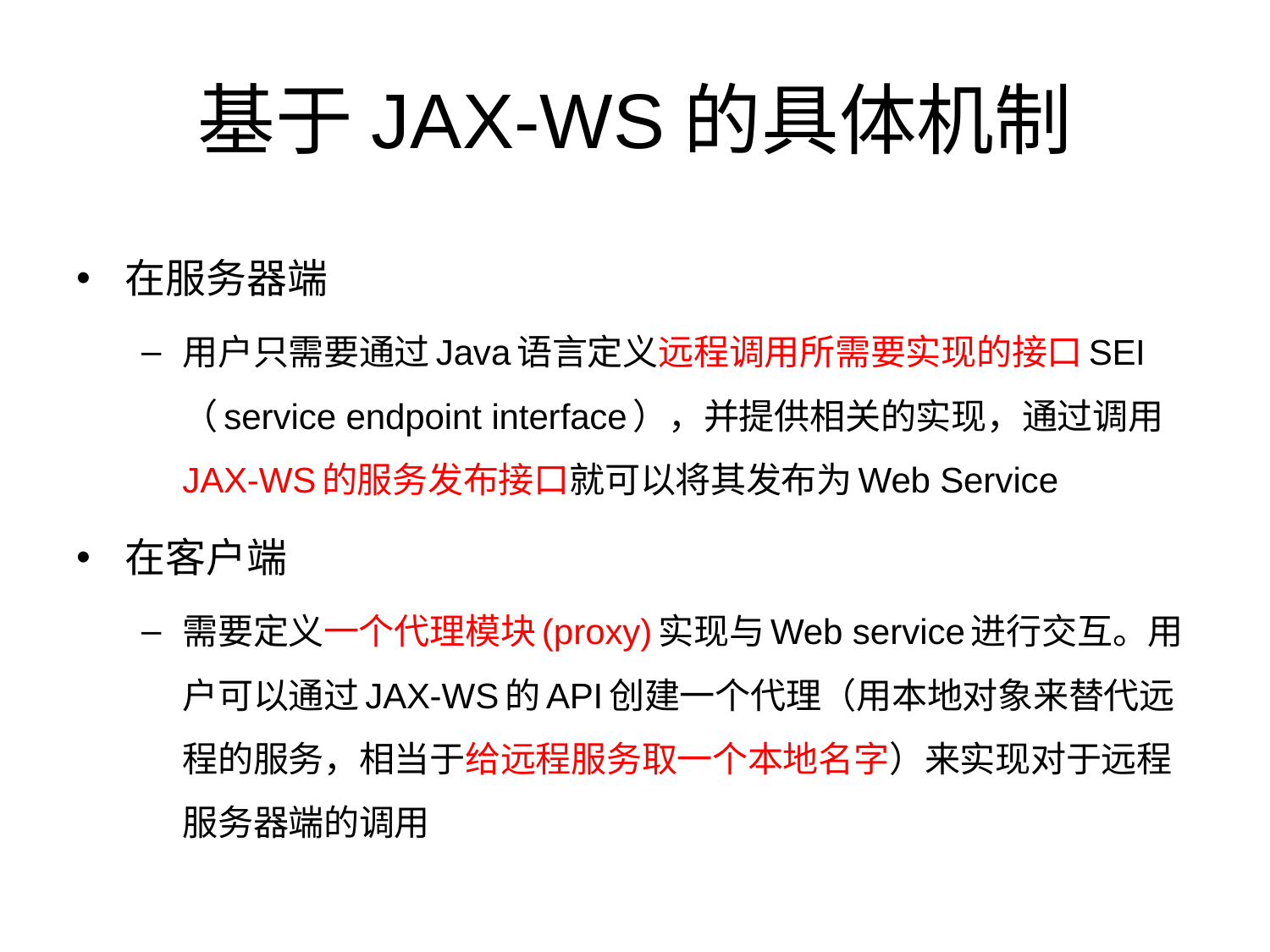

# 基于JAX-WS的具体机制
在服务器端
用户只需要通过Java语言定义远程调用所需要实现的接口SEI（service endpoint interface），并提供相关的实现，通过调用JAX-WS的服务发布接口就可以将其发布为Web Service
在客户端
需要定义一个代理模块(proxy)实现与Web service进行交互。用户可以通过JAX-WS的API创建一个代理（用本地对象来替代远程的服务，相当于给远程服务取一个本地名字）来实现对于远程服务器端的调用